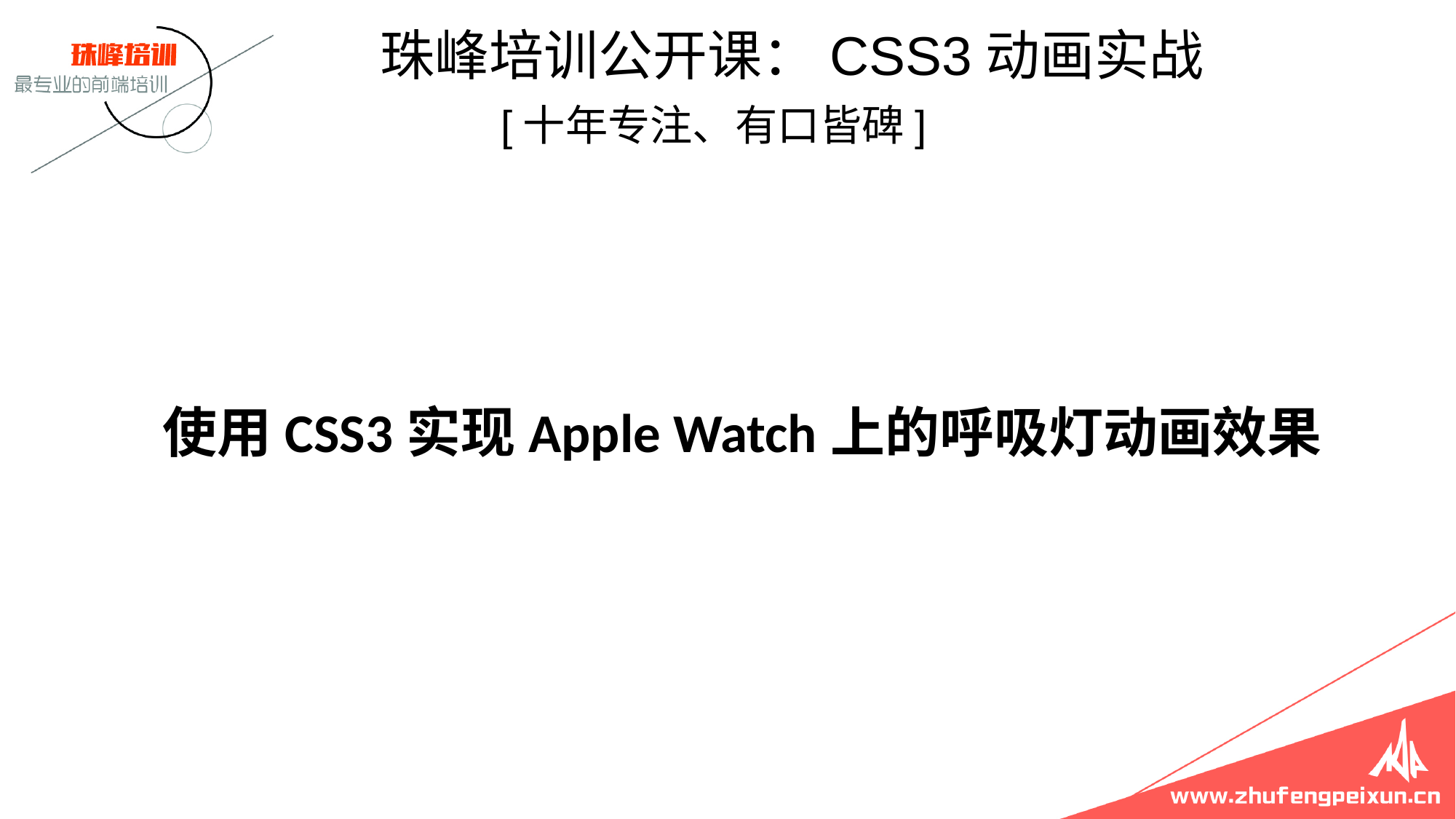

珠峰培训公开课：CSS3动画实战
        [十年专注、有口皆碑]
使用CSS3实现Apple Watch上的呼吸灯动画效果